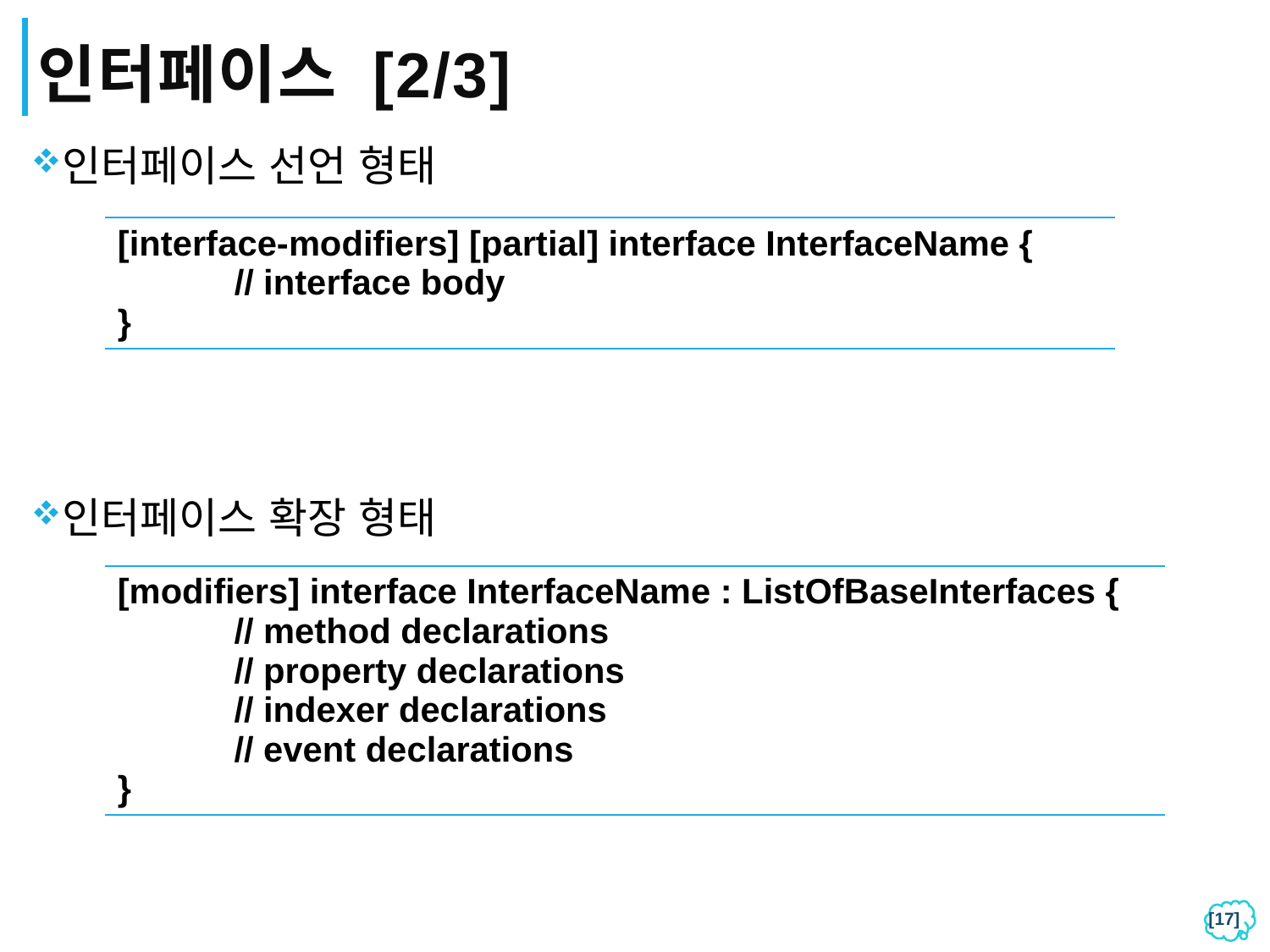

# 인터페이스 [2/3]
인터페이스 선언 형태

인터페이스 확장 형태

| [interface-modifiers] [partial] interface InterfaceName { // interface body } |
| --- |
| [modifiers] interface InterfaceName : ListOfBaseInterfaces { // method declarations // property declarations // indexer declarations // event declarations } |
| --- |
[17]